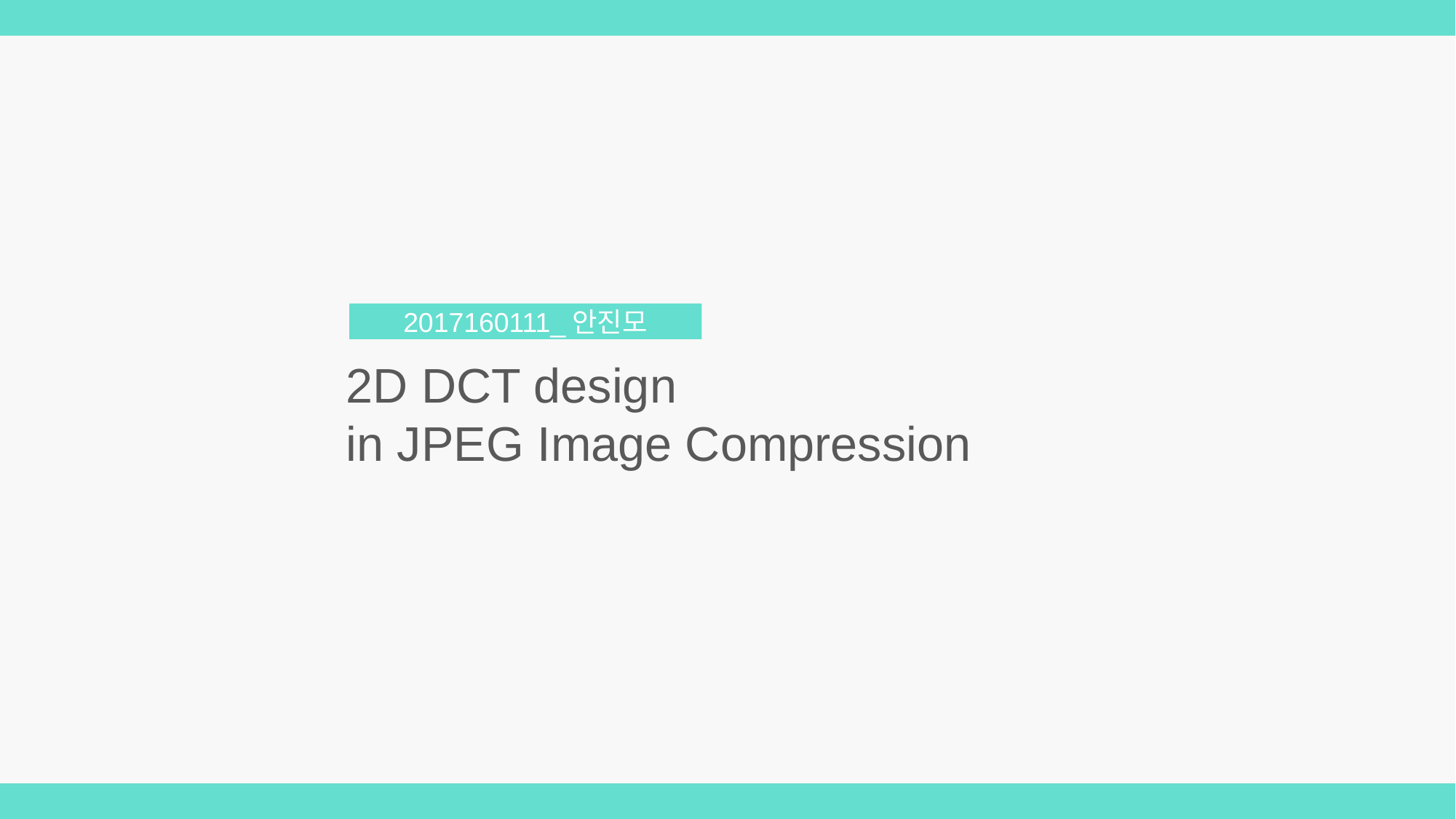

2017160111_안진모
2D DCT design
in JPEG Image Compression